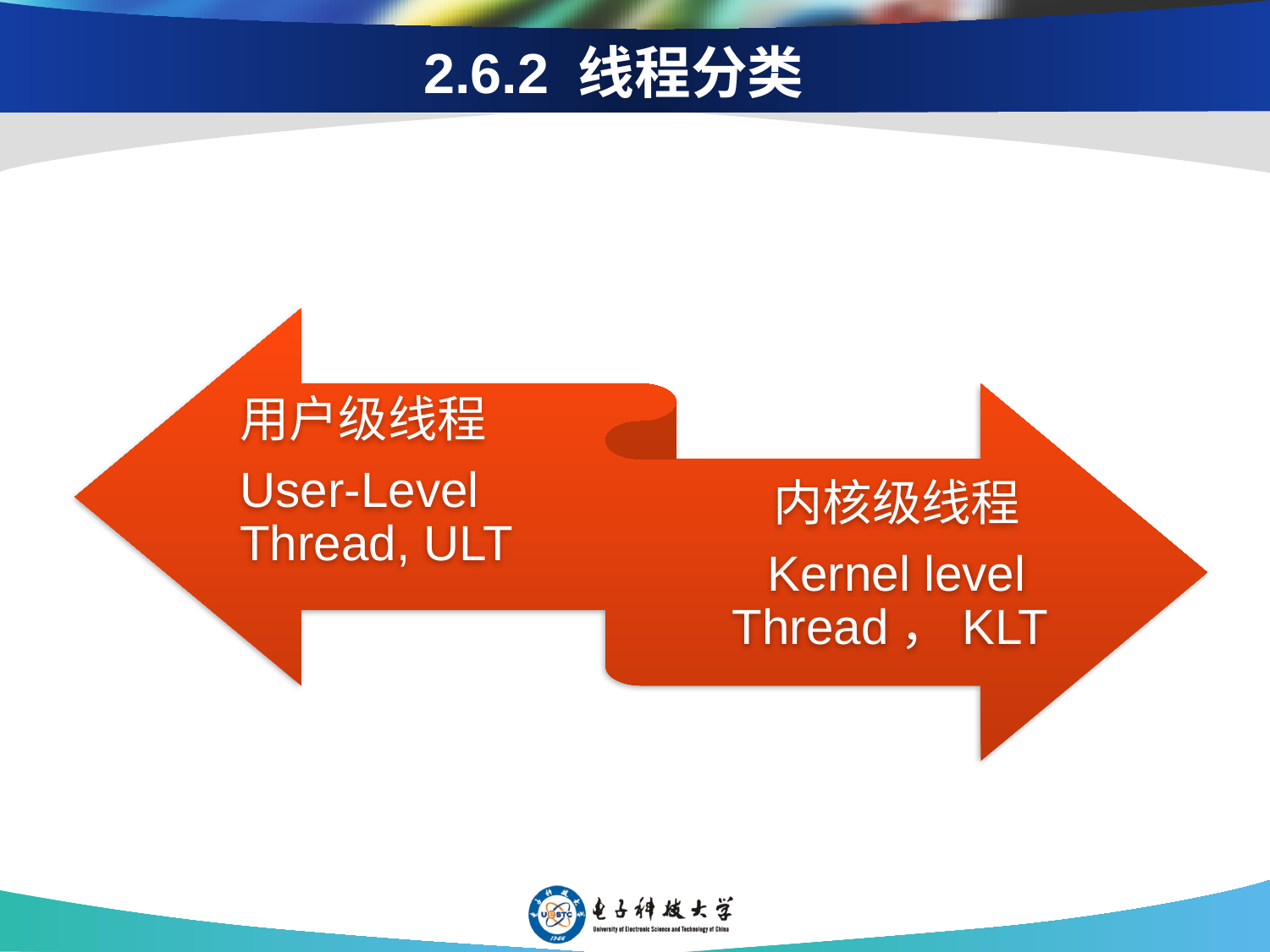

# 2.6.2 线程分类
用户级线程
User-Level Thread, ULT

内核级线程
Kernel level Thread，KLT